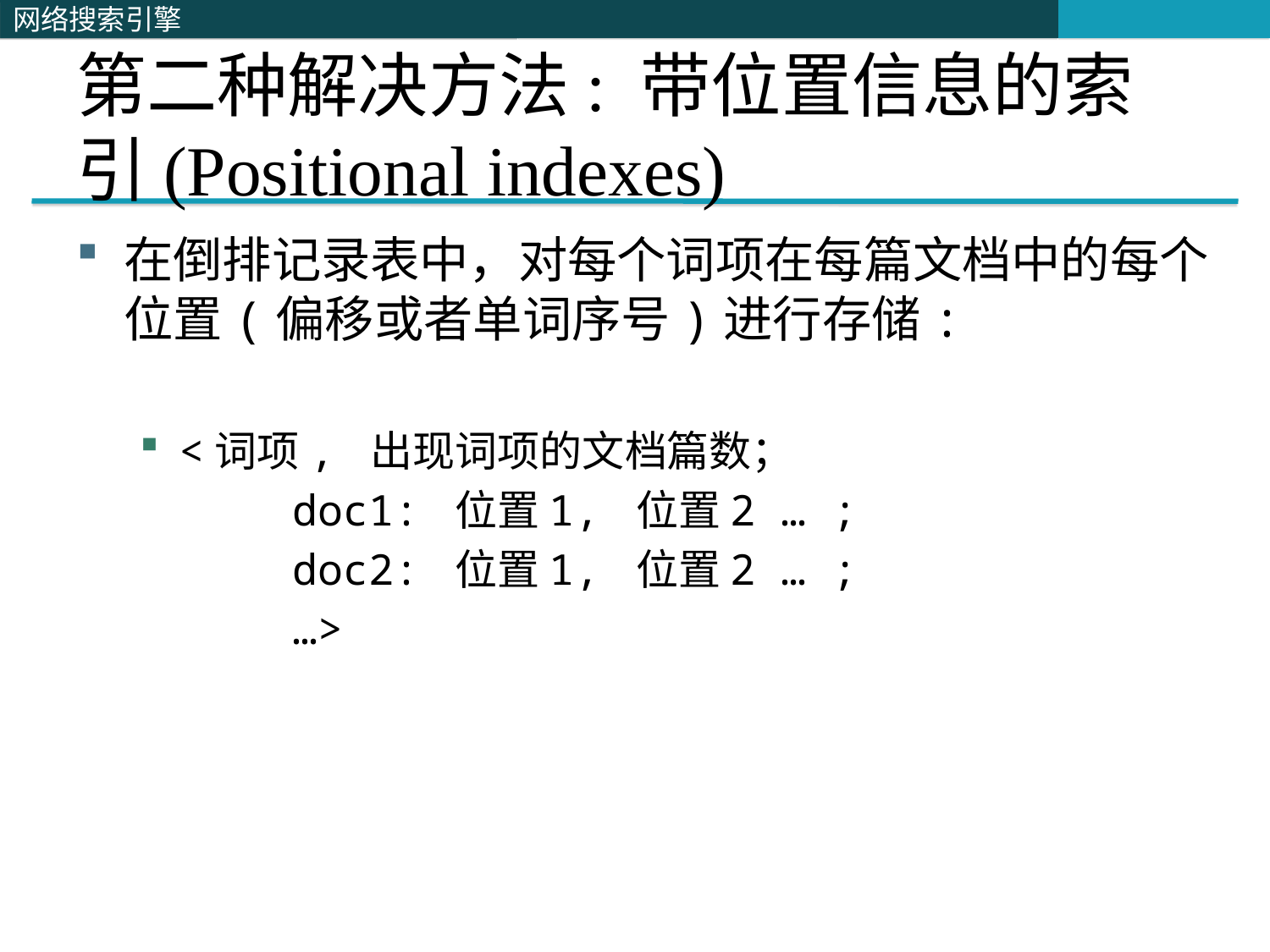

# 第二种解决方法: 带位置信息的索引(Positional indexes)
在倒排记录表中，对每个词项在每篇文档中的每个位置(偏移或者单词序号)进行存储:

<词项, 出现词项的文档篇数；
      doc1: 位置1, 位置2 … ;
      doc2: 位置1, 位置2 … ;
      …>